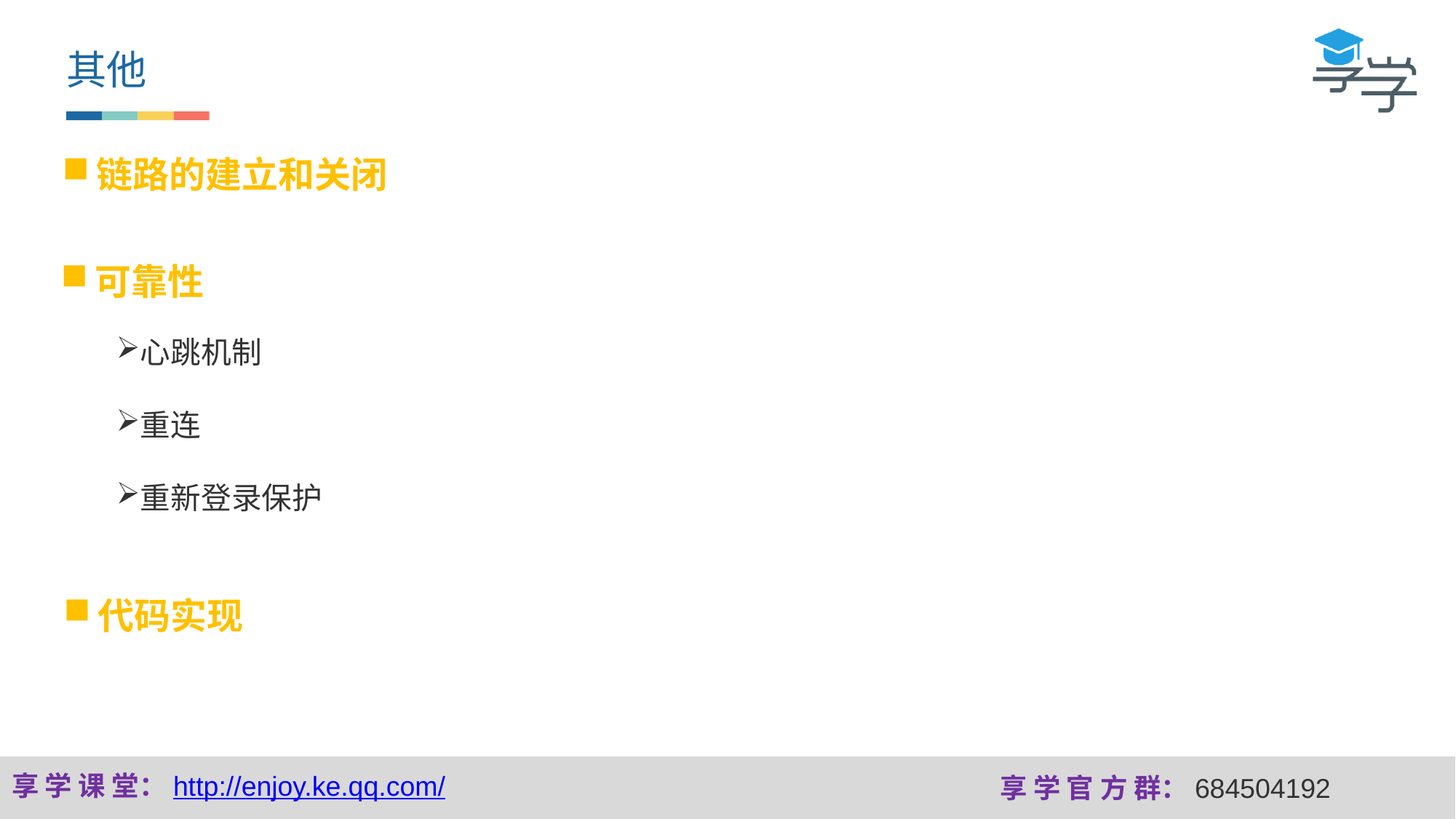

其他

链路的建立和关闭
可靠性
心跳机制

重连

重新登录保护
代码实现